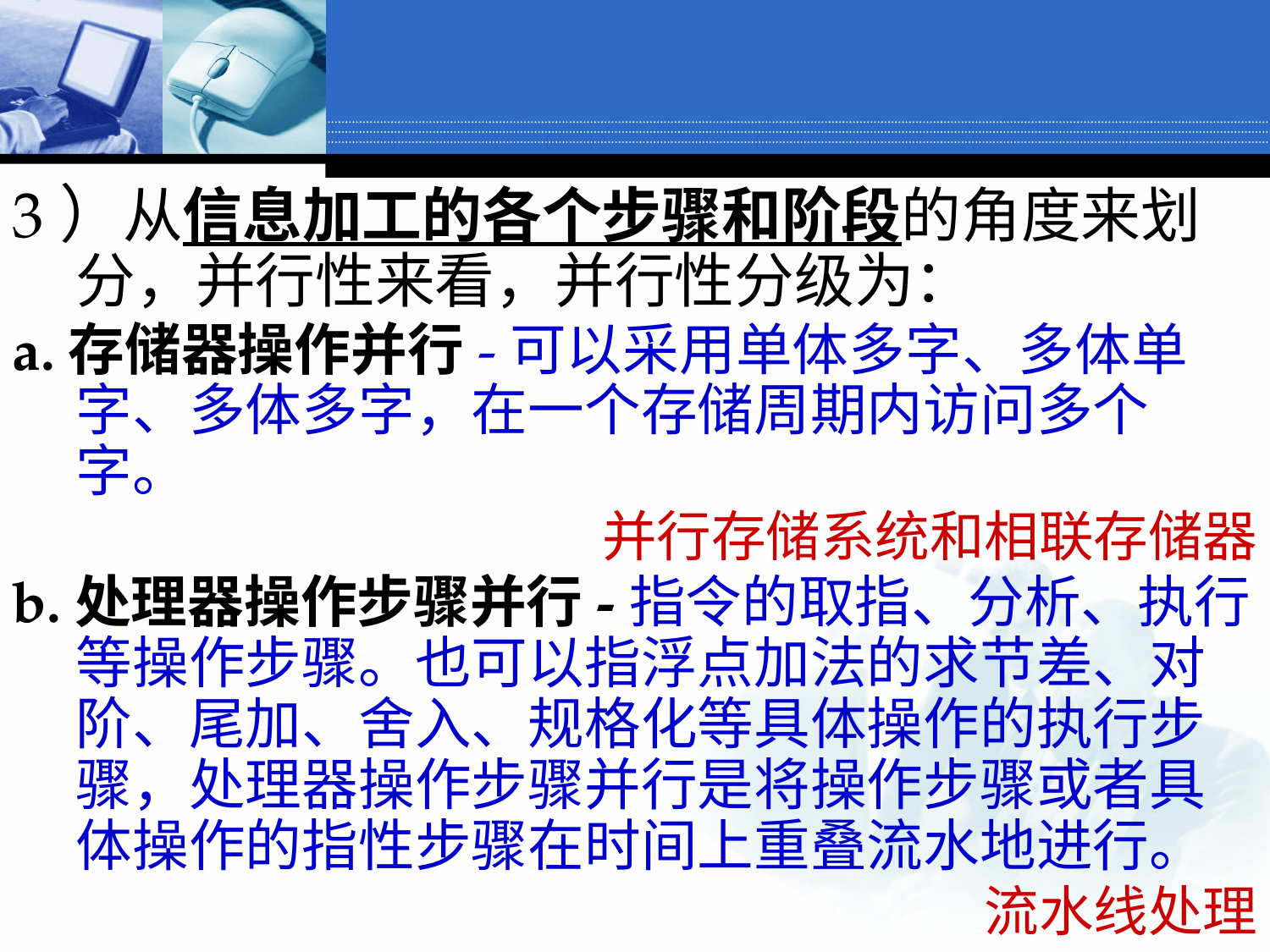

3）从信息加工的各个步骤和阶段的角度来划分，并行性来看，并行性分级为：
a.存储器操作并行-可以采用单体多字、多体单字、多体多字，在一个存储周期内访问多个字。
并行存储系统和相联存储器
b.处理器操作步骤并行-指令的取指、分析、执行等操作步骤。也可以指浮点加法的求节差、对阶、尾加、舍入、规格化等具体操作的执行步骤，处理器操作步骤并行是将操作步骤或者具体操作的指性步骤在时间上重叠流水地进行。
流水线处理